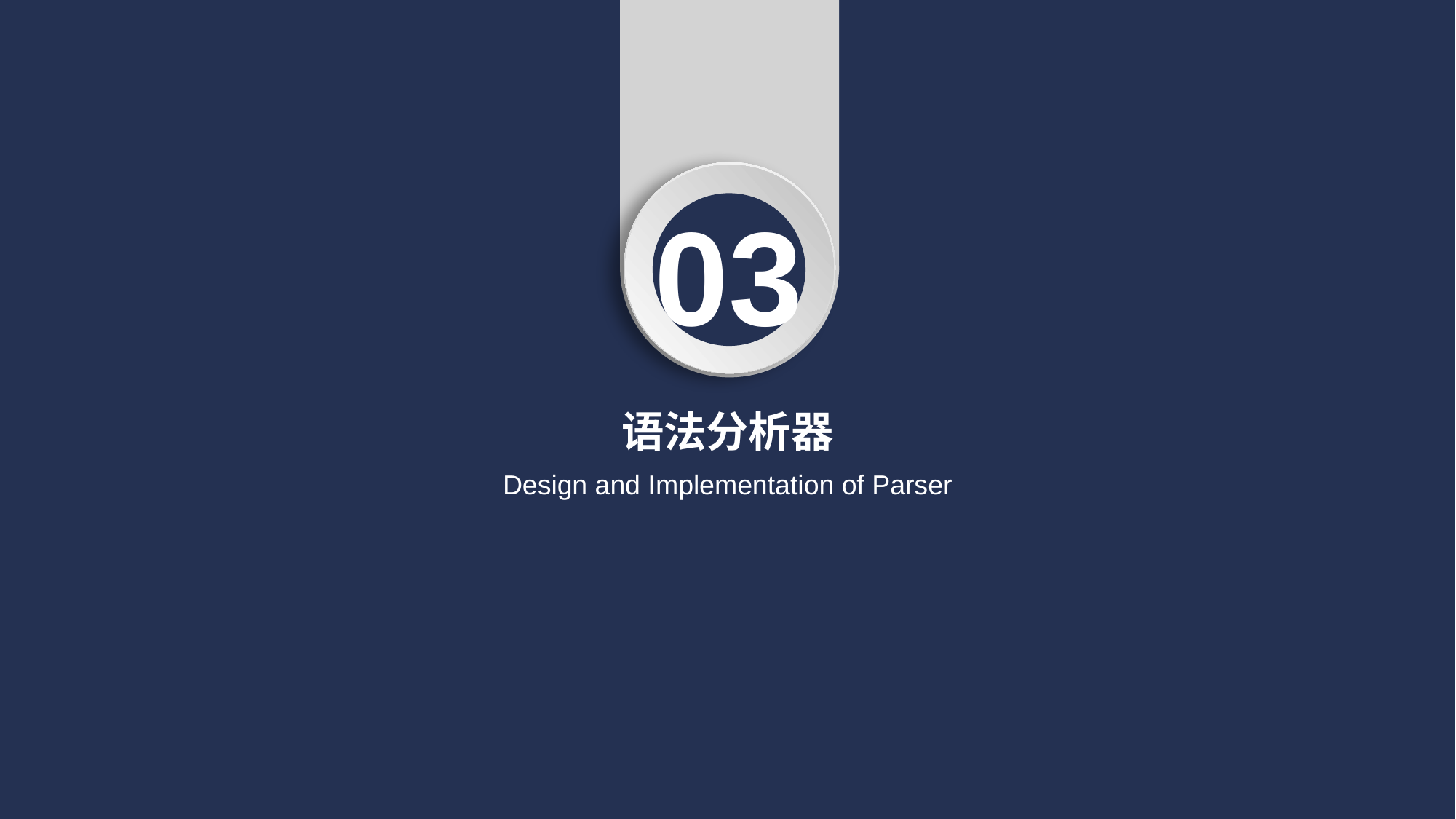

03
语法分析器
Design and Implementation of Parser